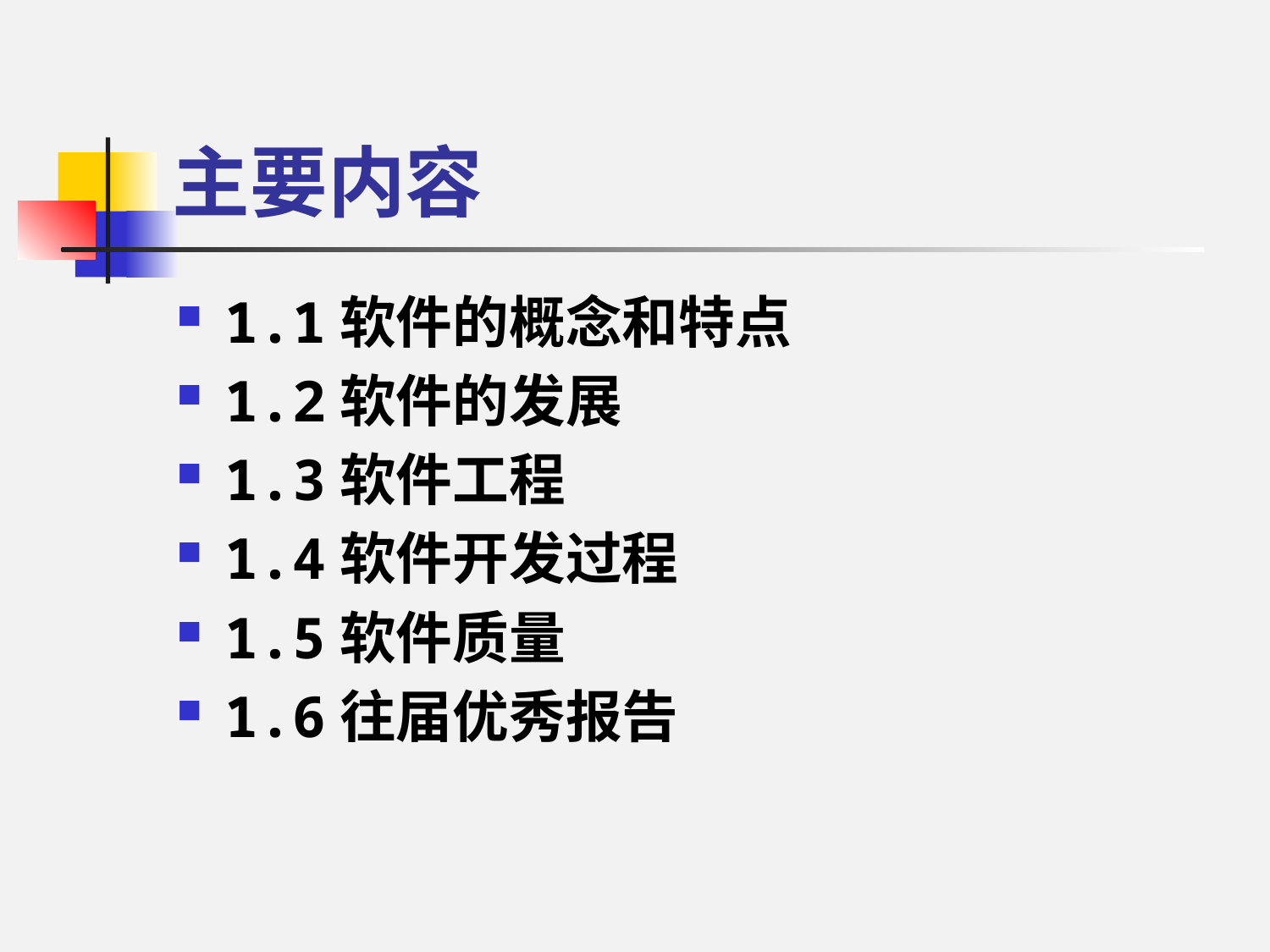

# 主要内容
1.1软件的概念和特点
1.2软件的发展
1.3软件工程
1.4软件开发过程
1.5软件质量
1.6往届优秀报告

2